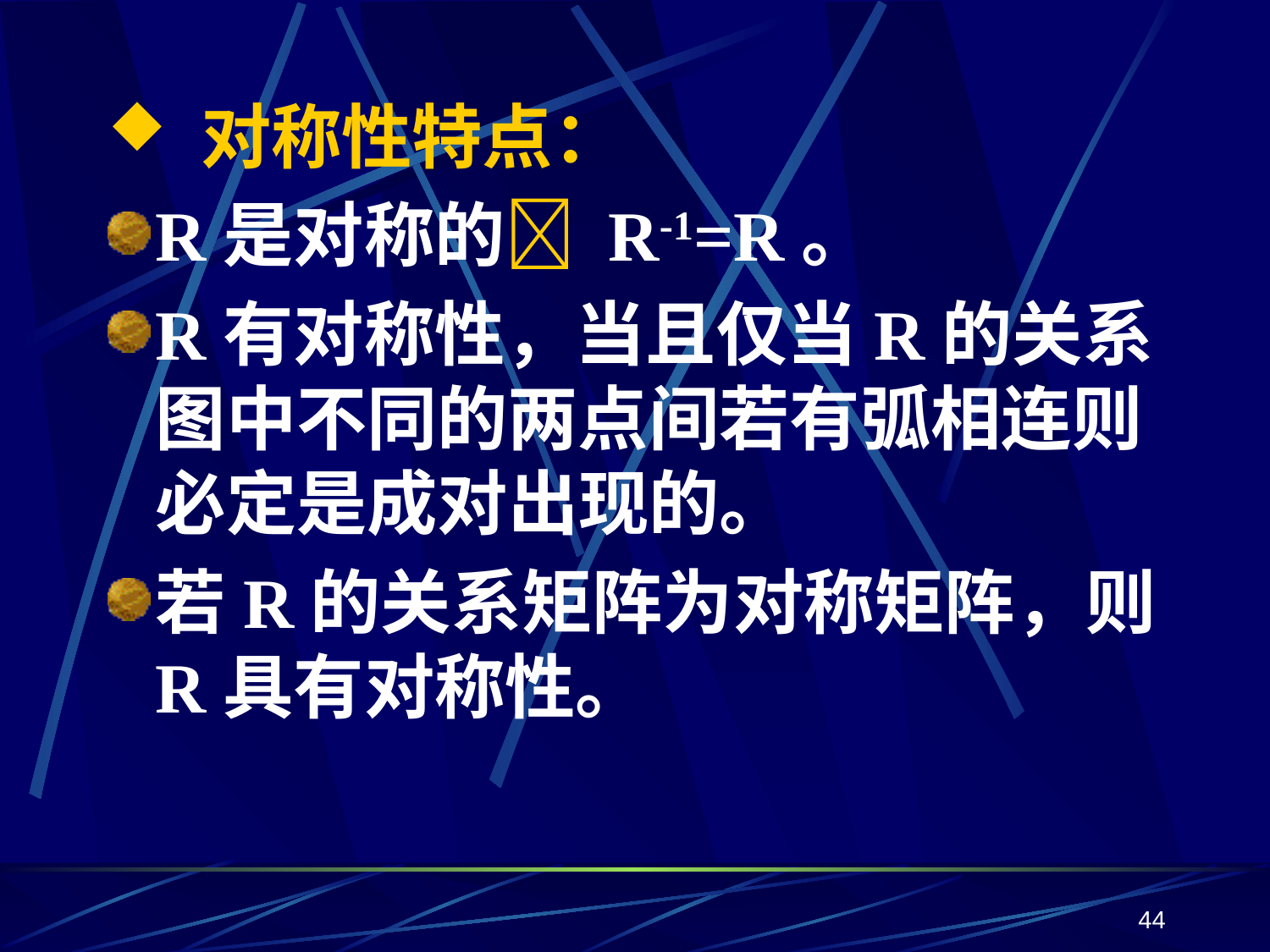

对称性特点：
R是对称的⇔ R-1=R。
R有对称性，当且仅当R的关系图中不同的两点间若有弧相连则必定是成对出现的。
若R的关系矩阵为对称矩阵，则R具有对称性。
44